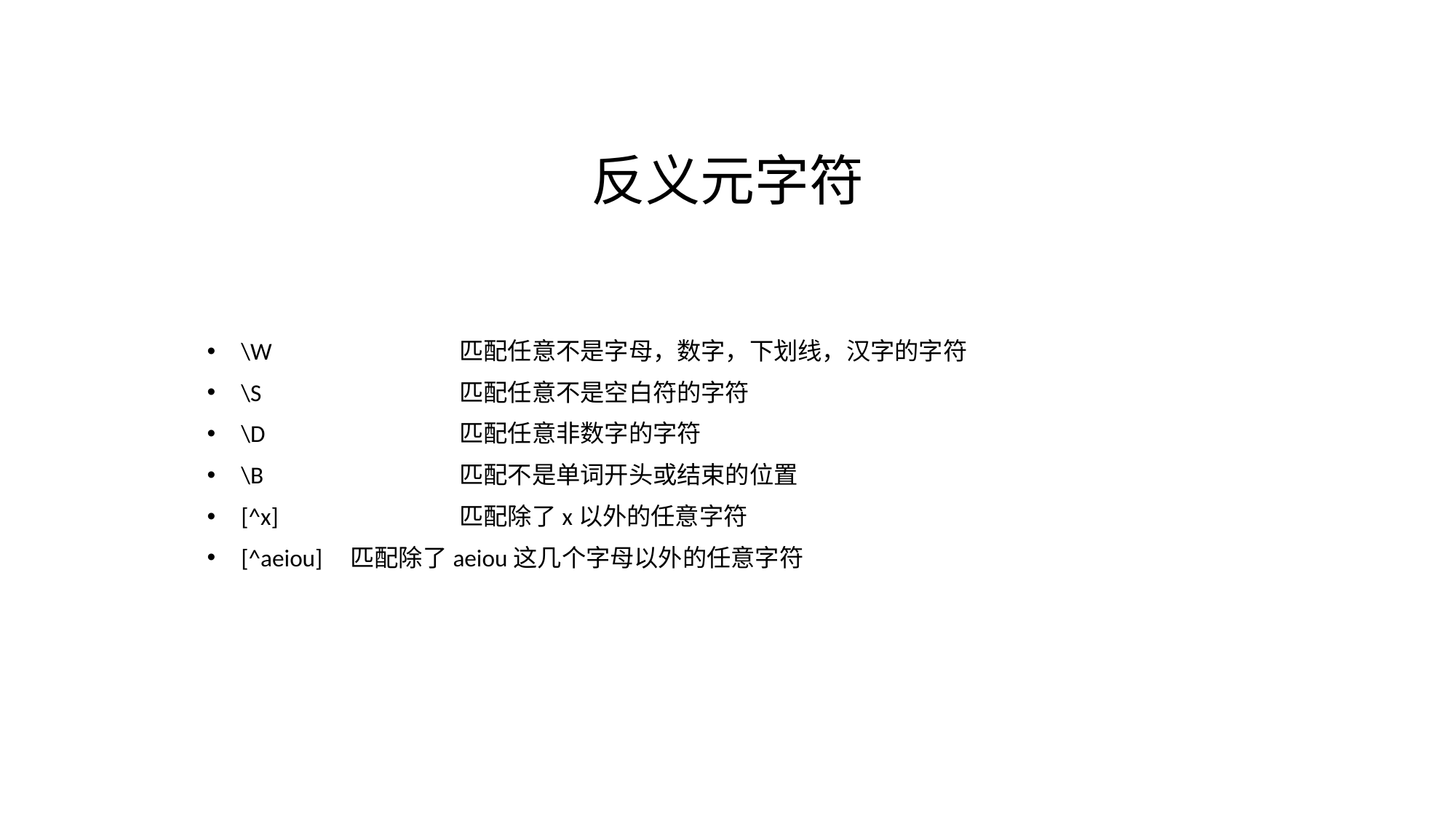

# 反义元字符
\W		匹配任意不是字母，数字，下划线，汉字的字符
\S		匹配任意不是空白符的字符
\D		匹配任意非数字的字符
\B		匹配不是单词开头或结束的位置
[^x]		匹配除了x以外的任意字符
[^aeiou]	匹配除了aeiou这几个字母以外的任意字符